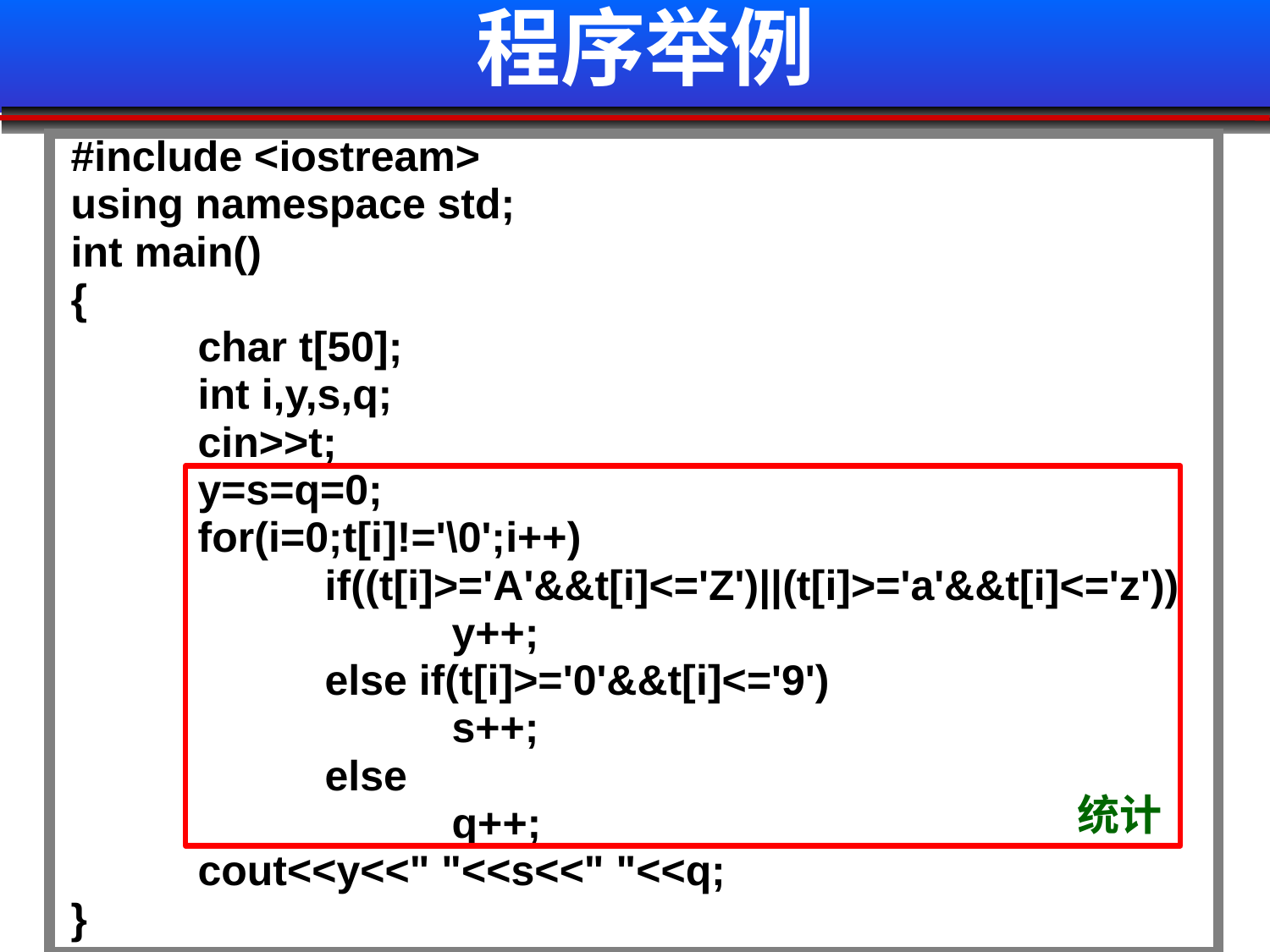

# 程序举例

#include <iostream>
using namespace std;
int main()
{
	char t[50];
	int i,y,s,q;
	cin>>t;
	y=s=q=0;
	for(i=0;t[i]!='\0';i++)
		if((t[i]>='A'&&t[i]<='Z')||(t[i]>='a'&&t[i]<='z'))
			y++;
		else if(t[i]>='0'&&t[i]<='9')
			s++;
		else
			q++;
	cout<<y<<" "<<s<<" "<<q;
}

统计